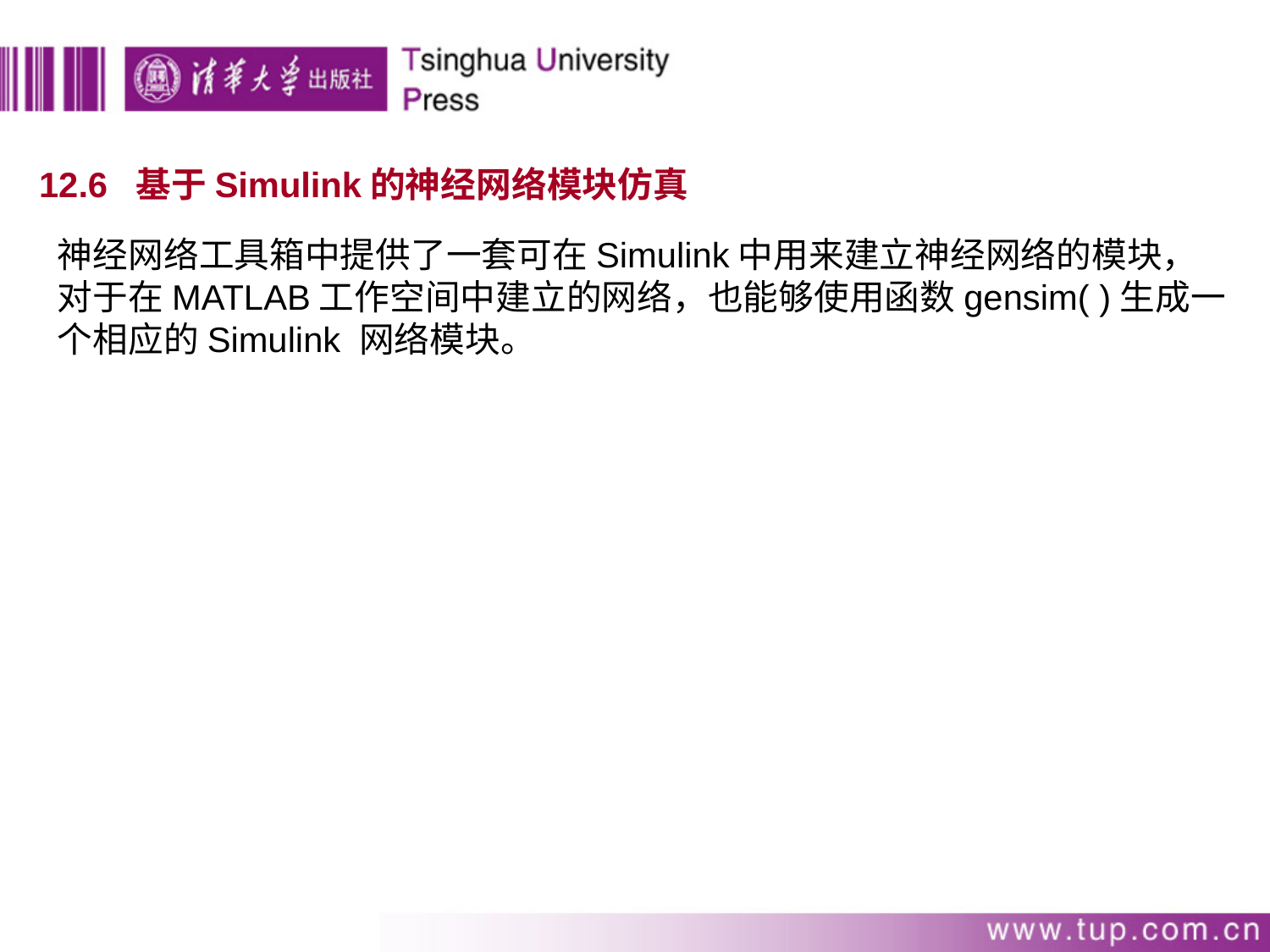

12.6  基于Simulink的神经网络模块仿真
神经网络工具箱中提供了一套可在Simulink中用来建立神经网络的模块，对于在MATLAB工作空间中建立的网络，也能够使用函数gensim( )生成一个相应的Simulink 网络模块。